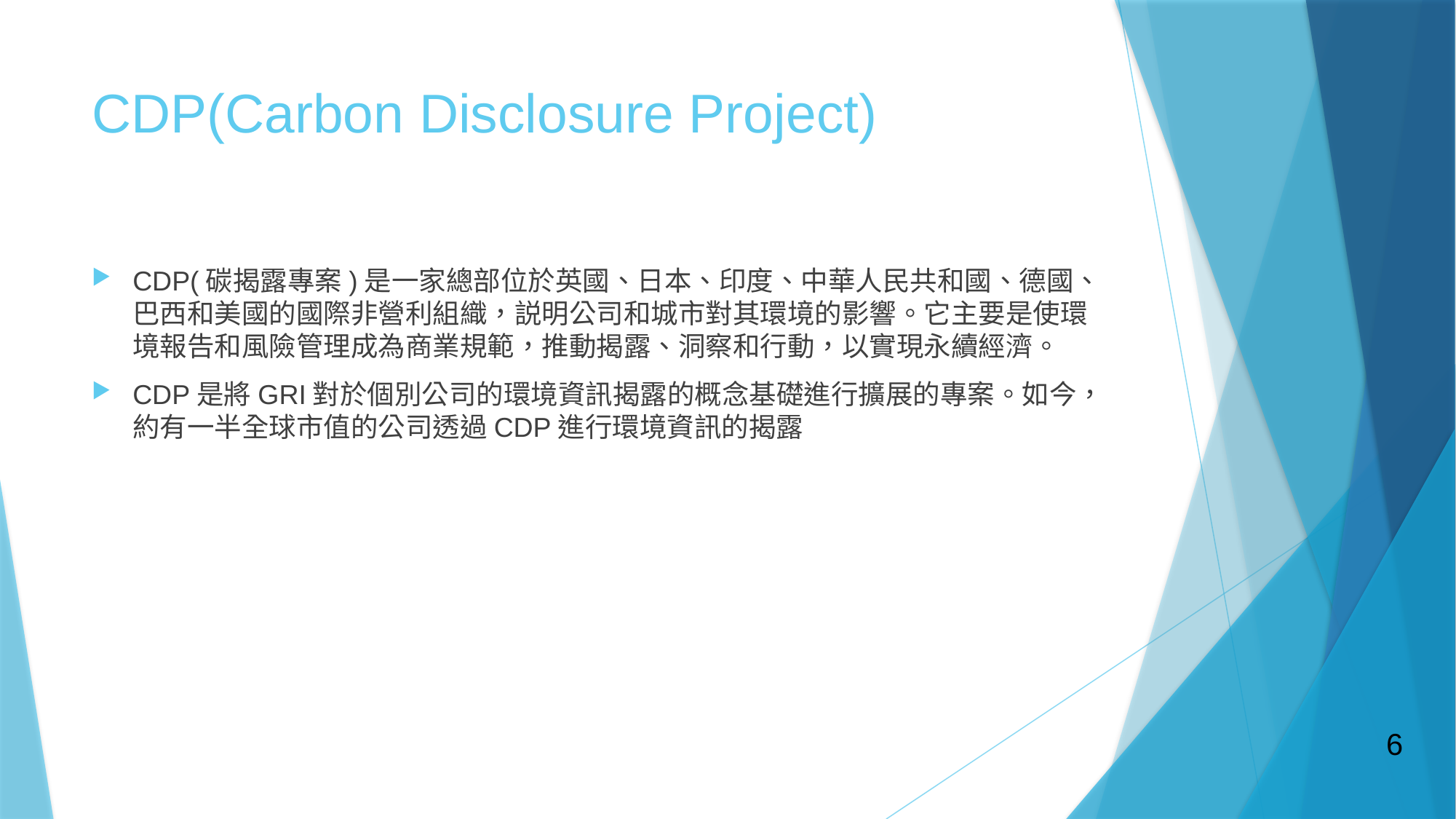

# CDP(Carbon Disclosure Project)
CDP(碳揭露專案)是一家總部位於英國、日本、印度、中華人民共和國、德國、巴西和美國的國際非營利組織，説明公司和城市對其環境的影響。它主要是使環境報告和風險管理成為商業規範，推動揭露、洞察和行動，以實現永續經濟。
CDP是將GRI對於個別公司的環境資訊揭露的概念基礎進行擴展的專案。如今，約有一半全球市值的公司透過CDP進行環境資訊的揭露
6